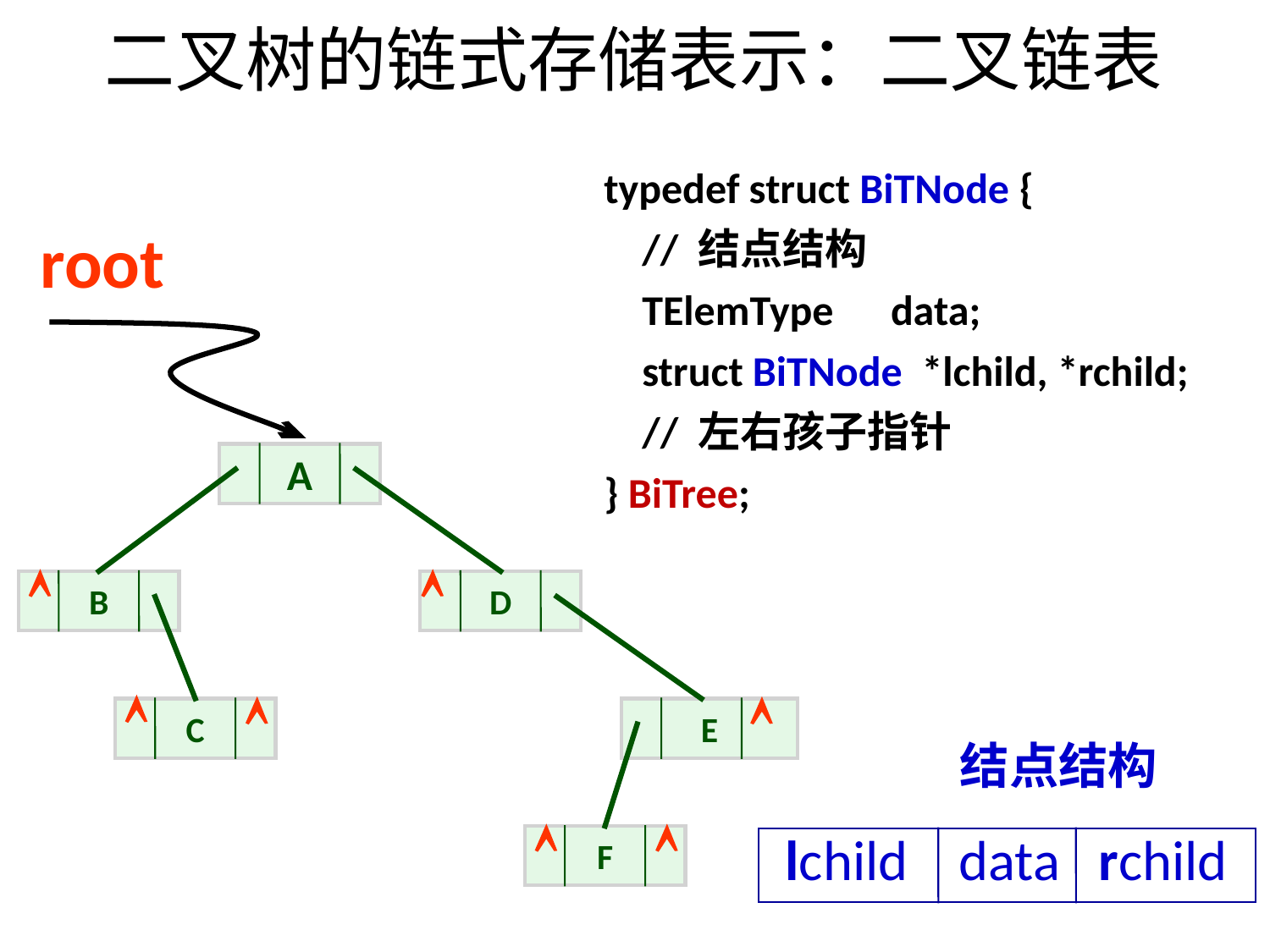

# 二叉树的链式存储表示：二叉链表
typedef struct BiTNode {
    // 结点结构
    TElemType      data;
    struct BiTNode  *lchild, *rchild;
    // 左右孩子指针
} BiTree;
root

A

∧
∧
B

D

∧
∧
∧
C

E

∧
∧
F

结点结构
lchild    data   rchild